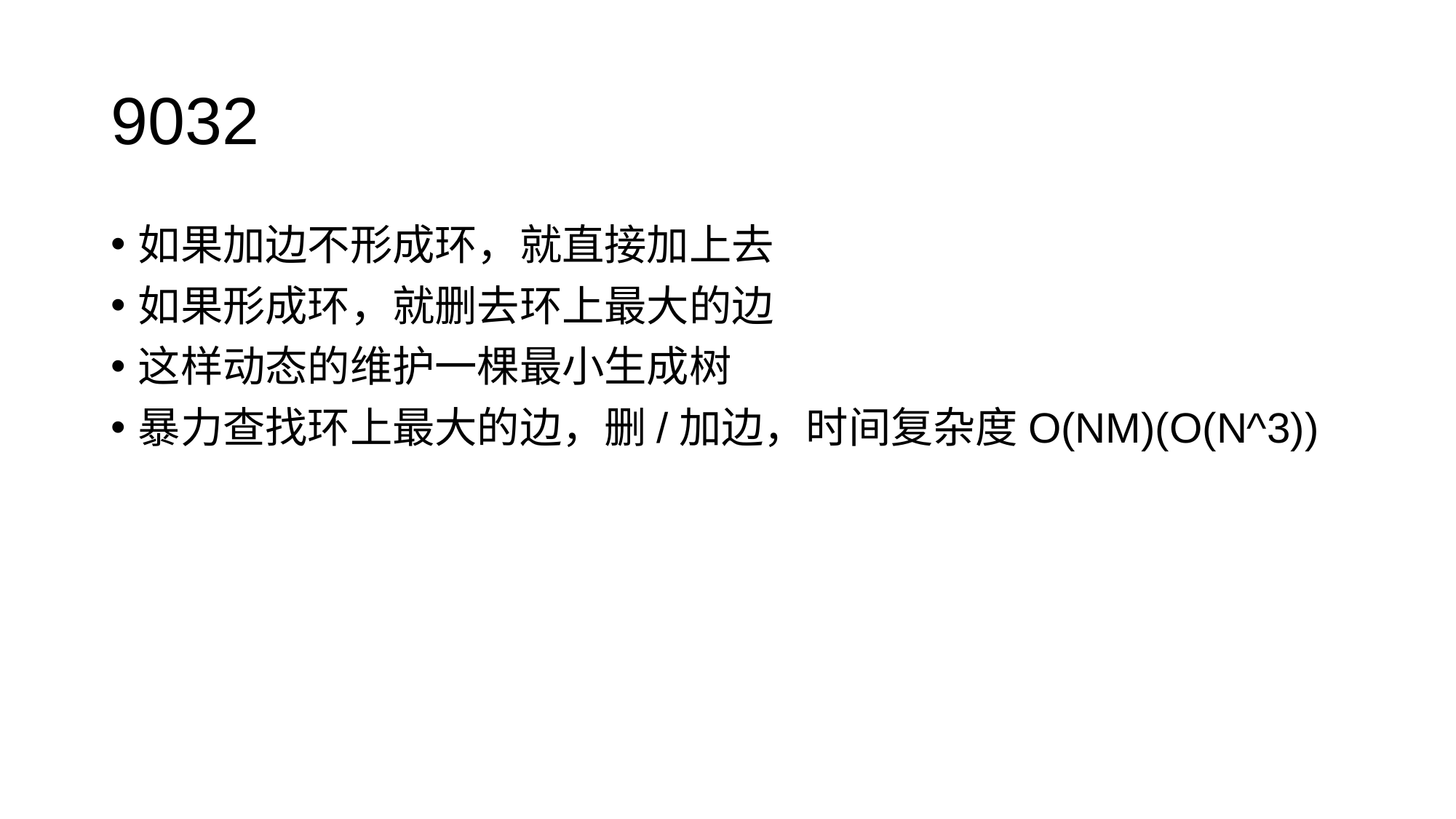

# 9032
如果加边不形成环，就直接加上去
如果形成环，就删去环上最大的边
这样动态的维护一棵最小生成树
暴力查找环上最大的边，删/加边，时间复杂度O(NM)(O(N^3))